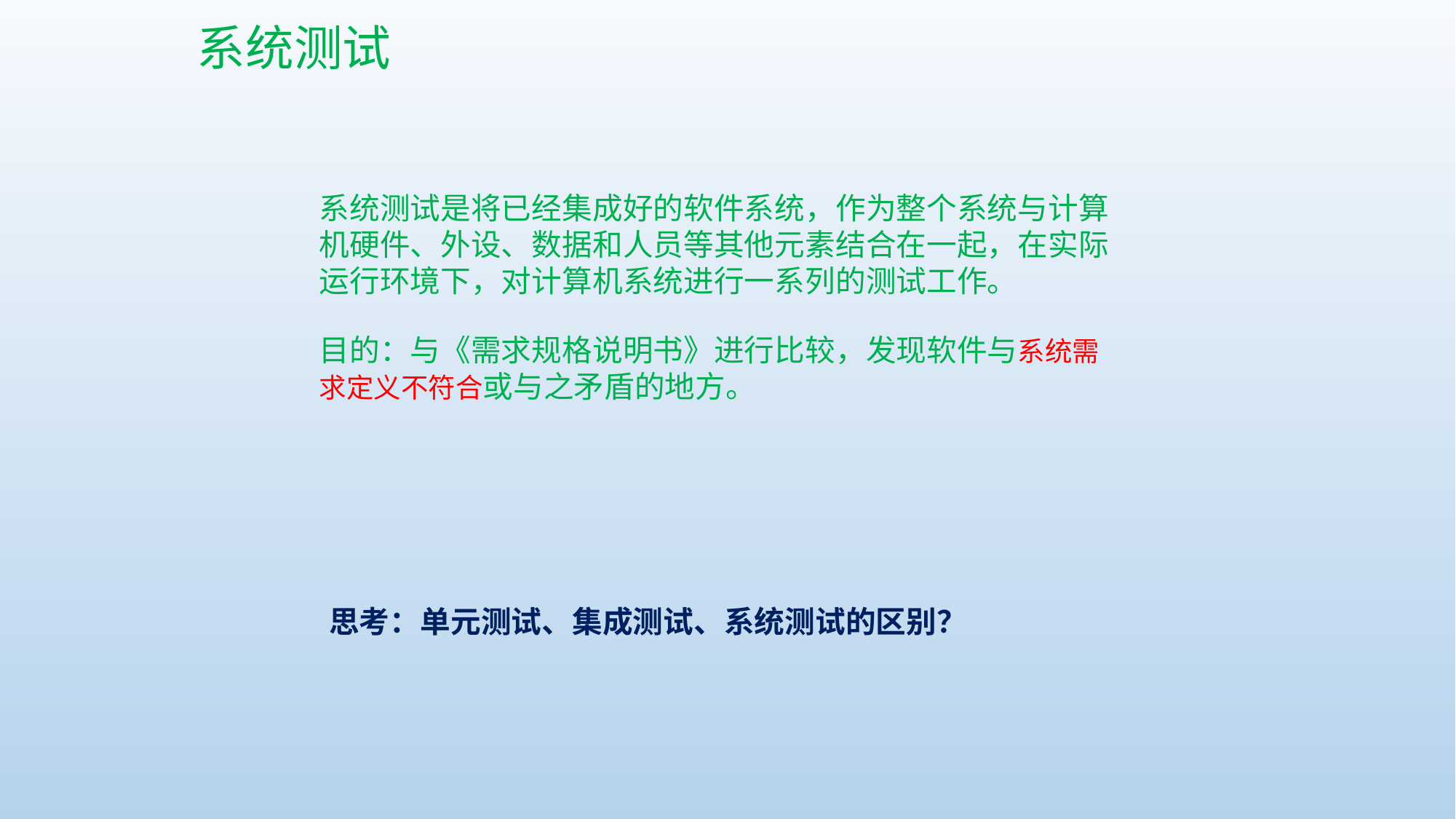

系统测试

系统测试是将已经集成好的软件系统，作为整个系统与计算机硬件、外设、数据和人员等其他元素结合在一起，在实际运行环境下，对计算机系统进行一系列的测试工作。

目的：与《需求规格说明书》进行比较，发现软件与系统需求定义不符合或与之矛盾的地方。
思考：单元测试、集成测试、系统测试的区别？